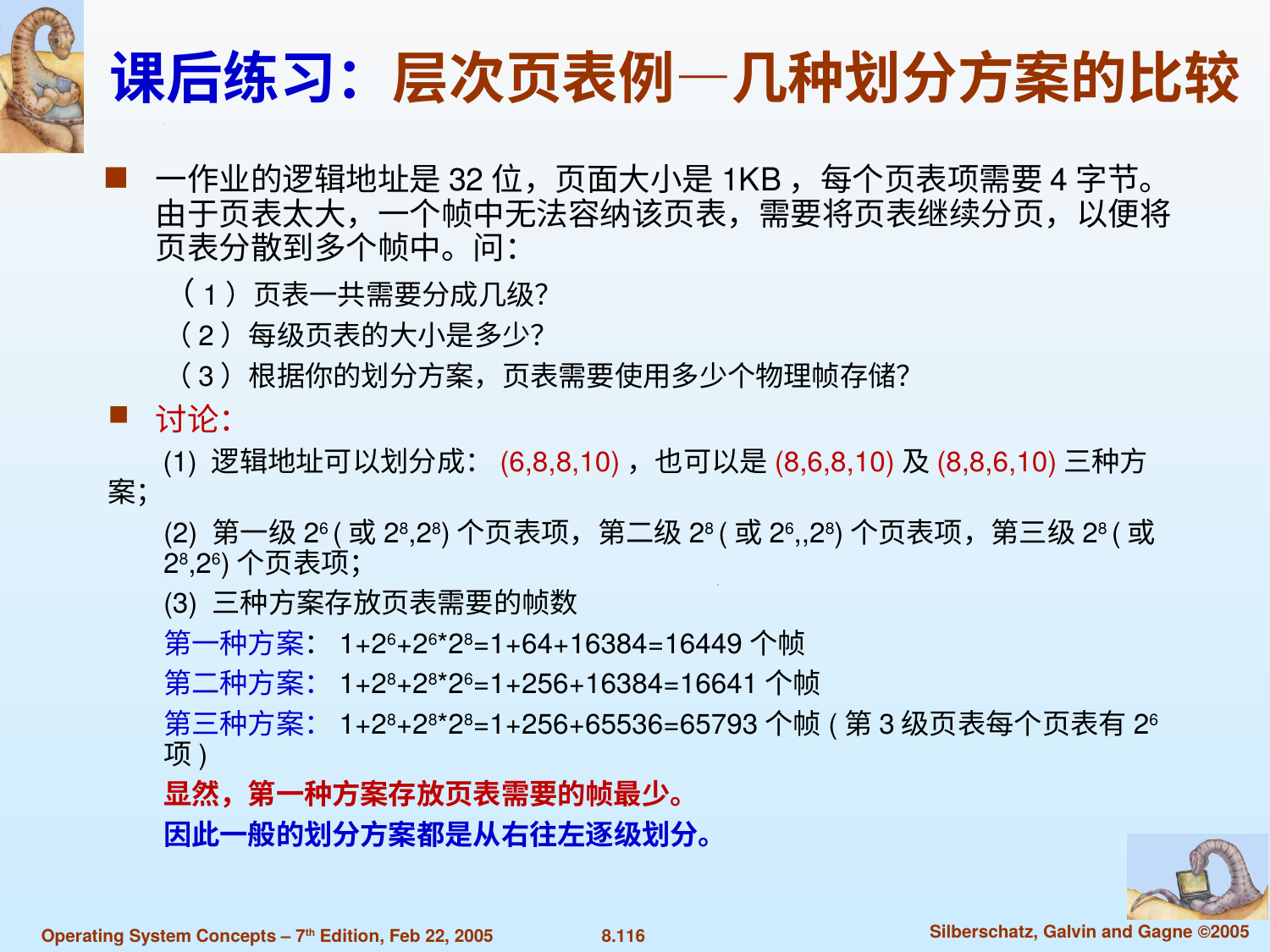

课后练习：层次页表例—几种划分方案的比较
一作业的逻辑地址是32位，页面大小是1KB，每个页表项需要4字节。由于页表太大，一个帧中无法容纳该页表，需要将页表继续分页，以便将页表分散到多个帧中。问：
（1）页表一共需要分成几级？
（2）每级页表的大小是多少？
（3）根据你的划分方案，页表需要使用多少个物理帧存储？
讨论：
       (1) 逻辑地址可以划分成：(6,8,8,10)，也可以是(8,6,8,10)及(8,8,6,10)三种方案；
(2) 第一级26 (或28,28)个页表项，第二级28 (或26,,28)个页表项，第三级28 (或28,26)个页表项；
(3) 三种方案存放页表需要的帧数
第一种方案：1+26+26*28=1+64+16384=16449个帧
第二种方案：1+28+28*26=1+256+16384=16641个帧
第三种方案：1+28+28*28=1+256+65536=65793个帧(第3级页表每个页表有26项)
显然，第一种方案存放页表需要的帧最少。
因此一般的划分方案都是从右往左逐级划分。